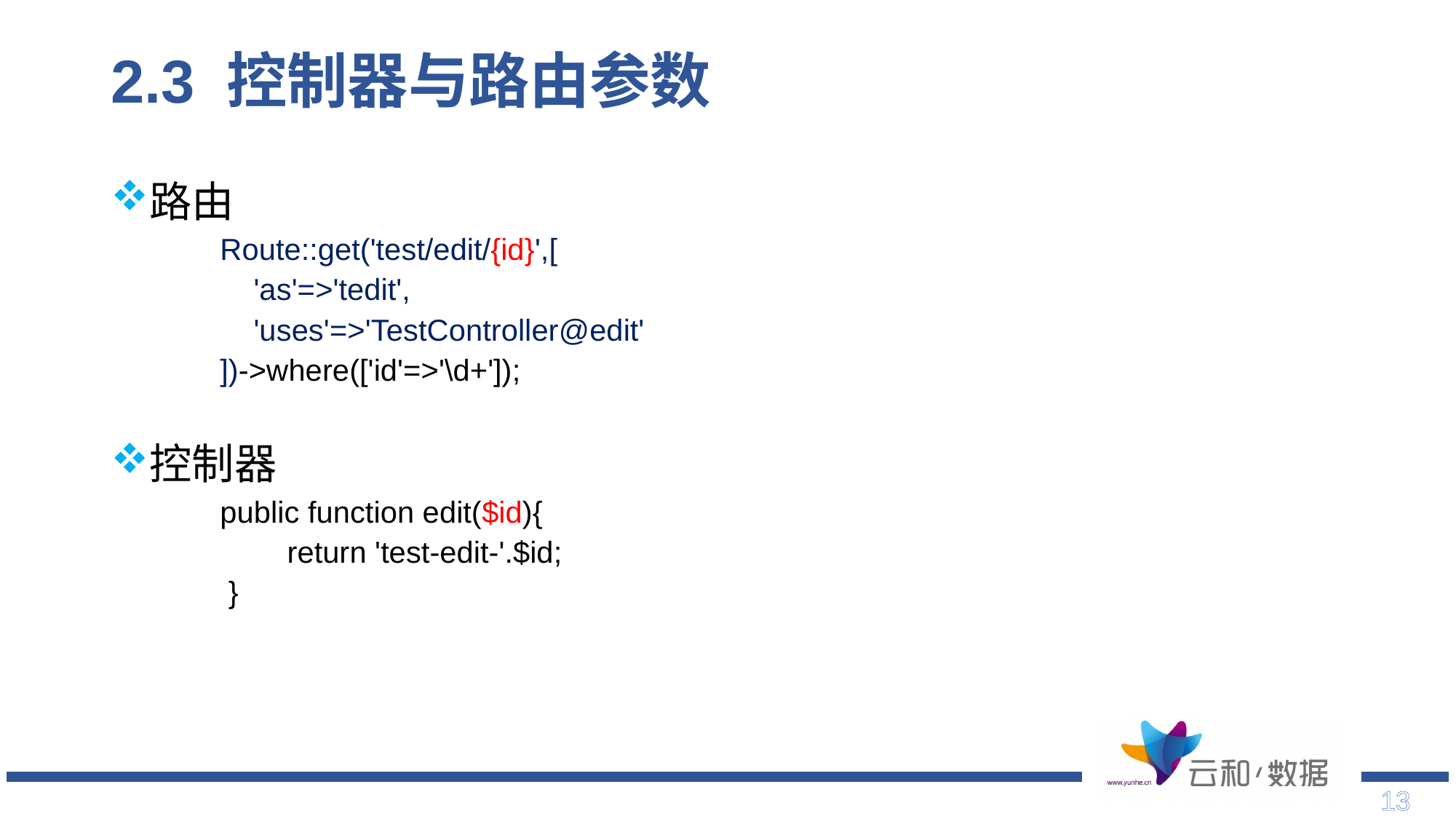

# 2.3 控制器与路由参数
路由
Route::get('test/edit/{id}',[
    'as'=>'tedit',
    'uses'=>'TestController@edit'
	])->where(['id'=>'\d+']);

控制器
public function edit($id){
        return 'test-edit-'.$id;
 }